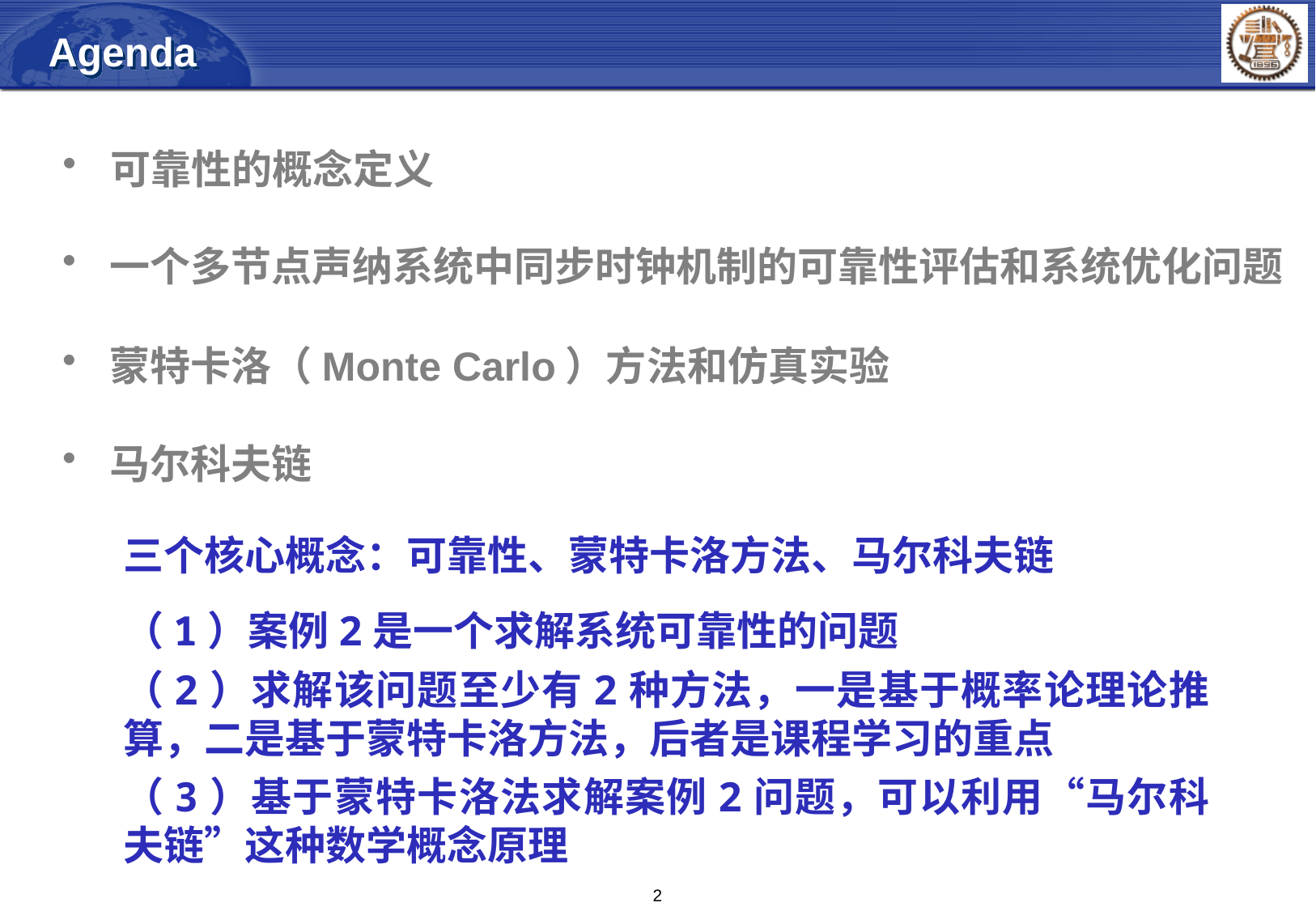

Agenda
 可靠性的概念定义
 一个多节点声纳系统中同步时钟机制的可靠性评估和系统优化问题
 蒙特卡洛（Monte Carlo）方法和仿真实验
 马尔科夫链
三个核心概念：可靠性、蒙特卡洛方法、马尔科夫链
（1）案例2是一个求解系统可靠性的问题
（2）求解该问题至少有2种方法，一是基于概率论理论推算，二是基于蒙特卡洛方法，后者是课程学习的重点
（3）基于蒙特卡洛法求解案例2问题，可以利用“马尔科夫链”这种数学概念原理
2